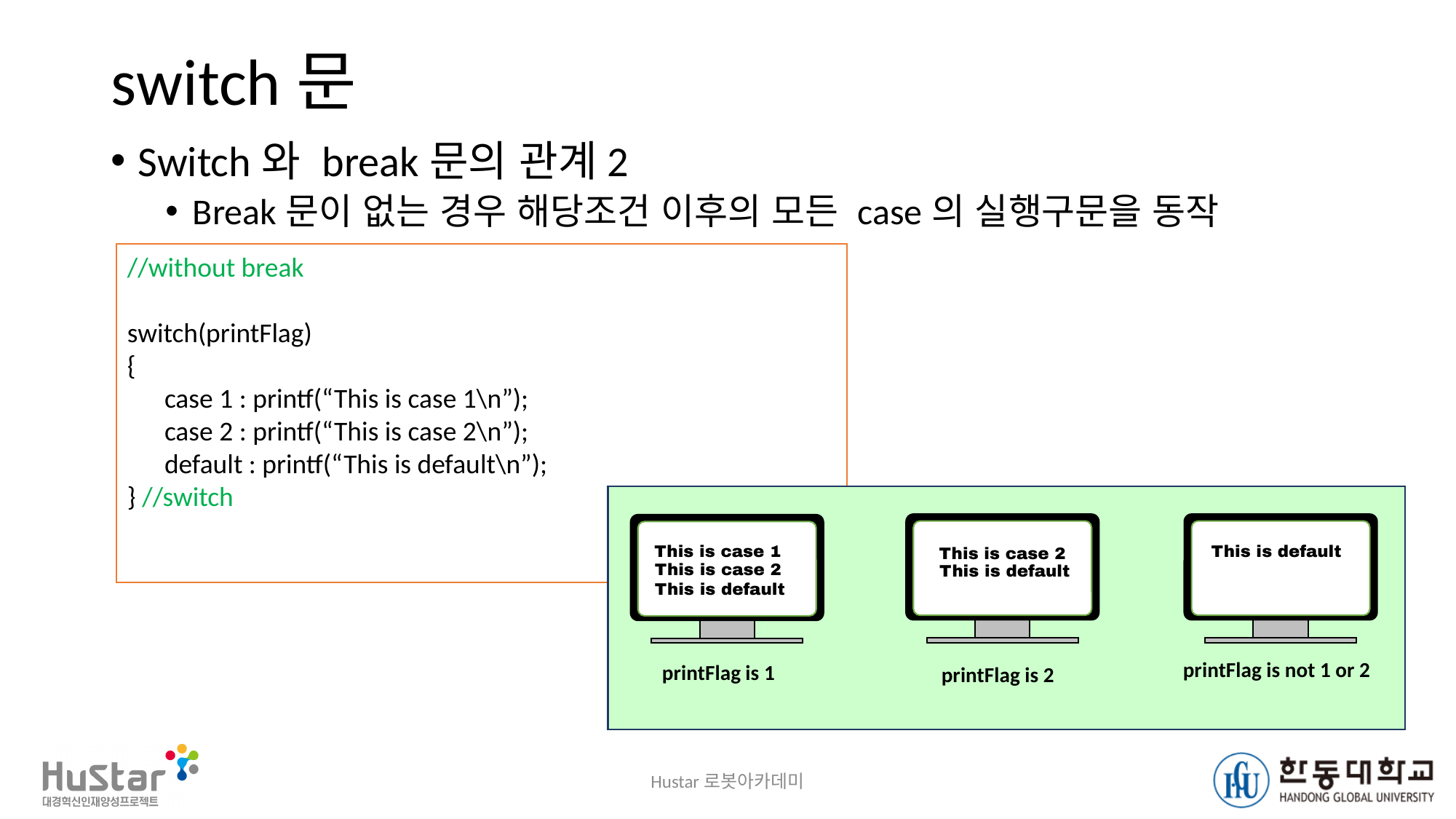

# switch문
Switch와 break문의 관계2
Break문이 없는 경우 해당조건 이후의 모든 case의 실행구문을 동작
//without break

switch(printFlag)
{
      case 1 : printf(“This is case 1\n”);
      case 2 : printf(“This is case 2\n”);
      default : printf(“This is default\n”);
} //switch

This is default
This is case 1
This is case 2
This is case 2
This is default
This is default

printFlag is not 1 or 2
printFlag is 1
printFlag is 2
83
Hustar로봇아카데미